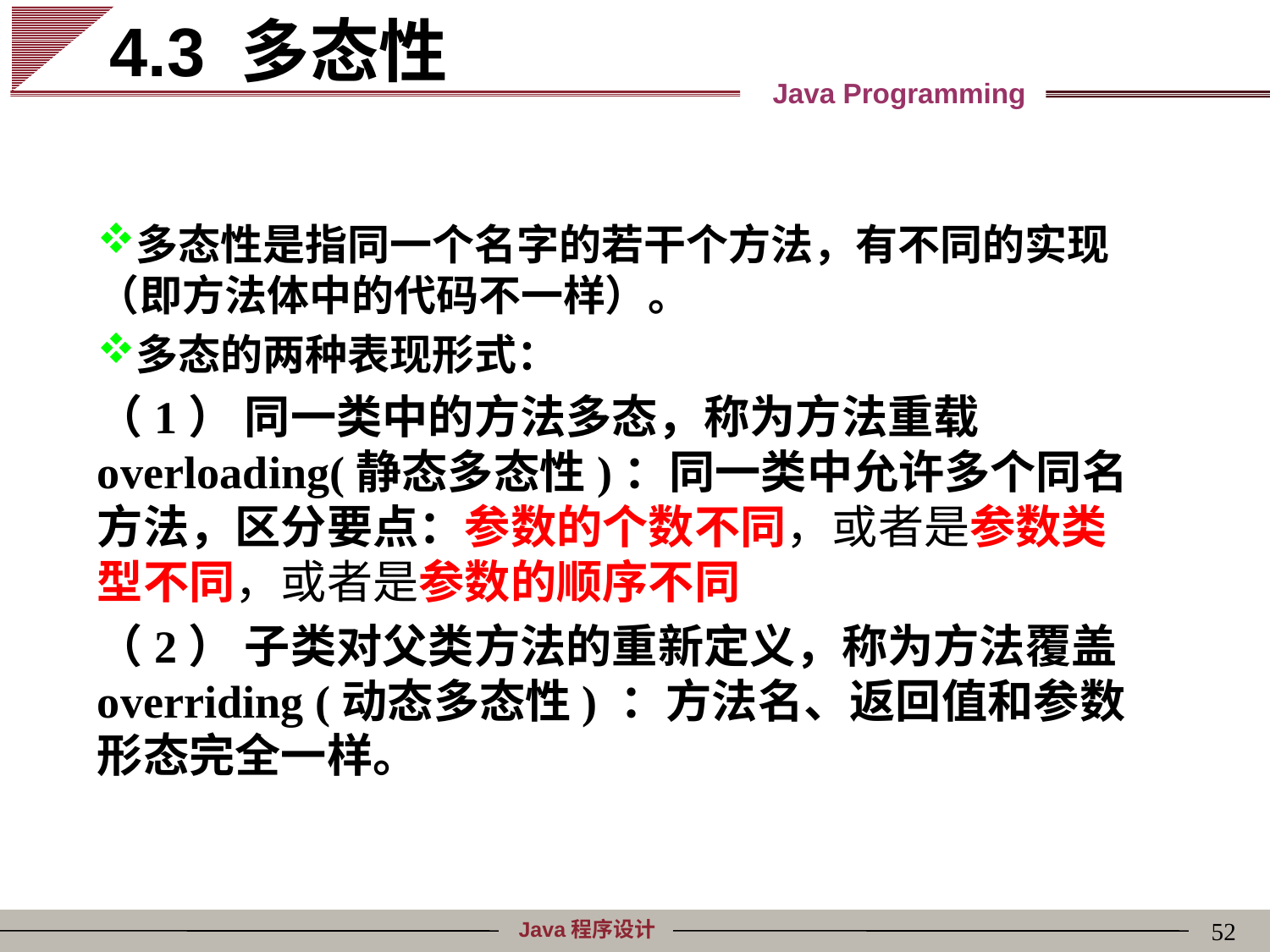

# 4.3 多态性
多态性是指同一个名字的若干个方法，有不同的实现（即方法体中的代码不一样）。
多态的两种表现形式：
（1） 同一类中的方法多态，称为方法重载overloading(静态多态性)：同一类中允许多个同名方法，区分要点：参数的个数不同，或者是参数类型不同，或者是参数的顺序不同
（2） 子类对父类方法的重新定义，称为方法覆盖overriding (动态多态性) ：方法名、返回值和参数形态完全一样。